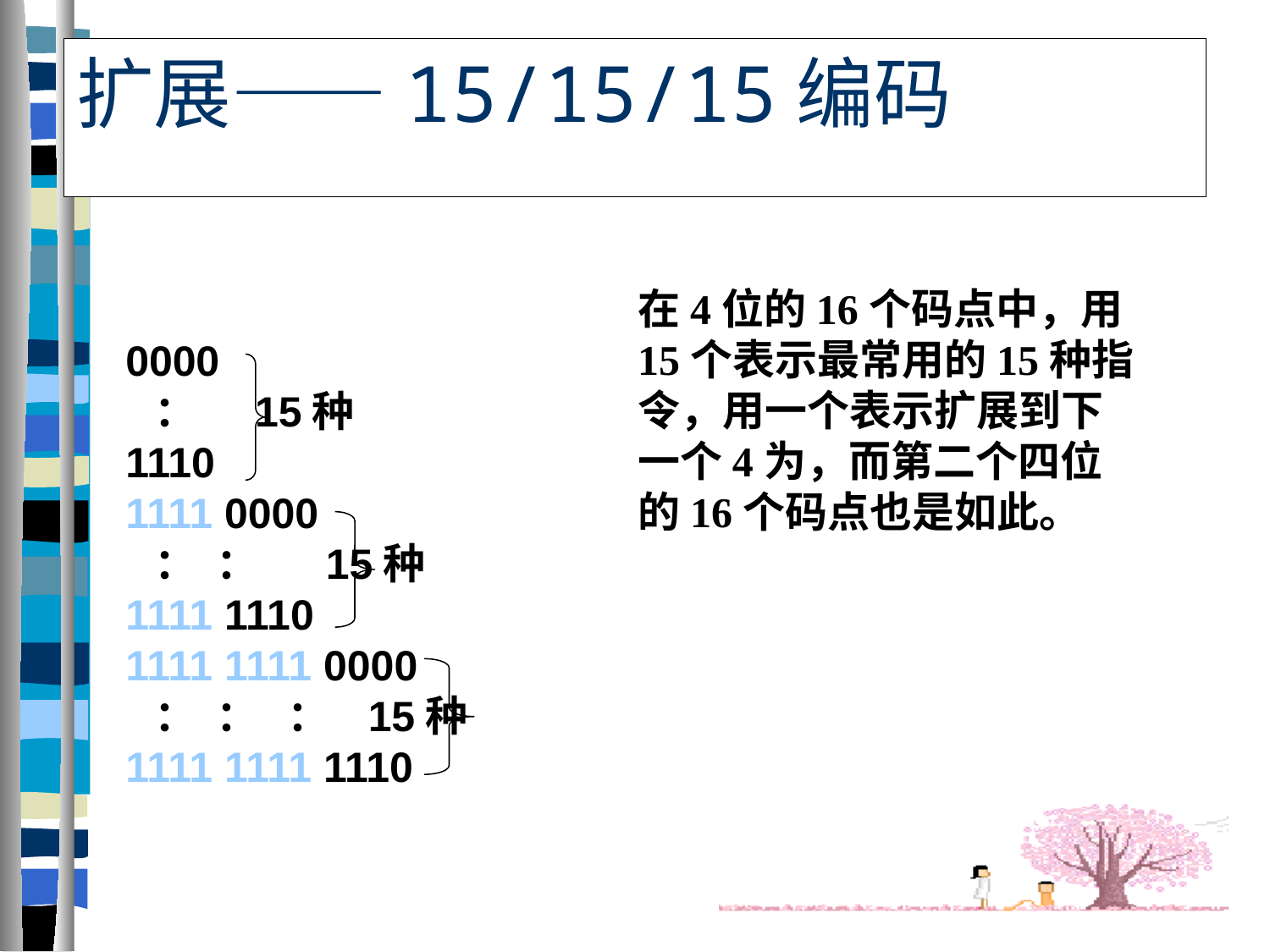

# 扩展——15/15/15编码
在4位的16个码点中，用15个表示最常用的15种指令，用一个表示扩展到下一个4为，而第二个四位的16个码点也是如此。
0000
  ：     15种
1110
1111 0000
  ：  ：      15种
1111 1110
1111 1111 0000
  ：  ：   ：   15种
1111 1111 1110